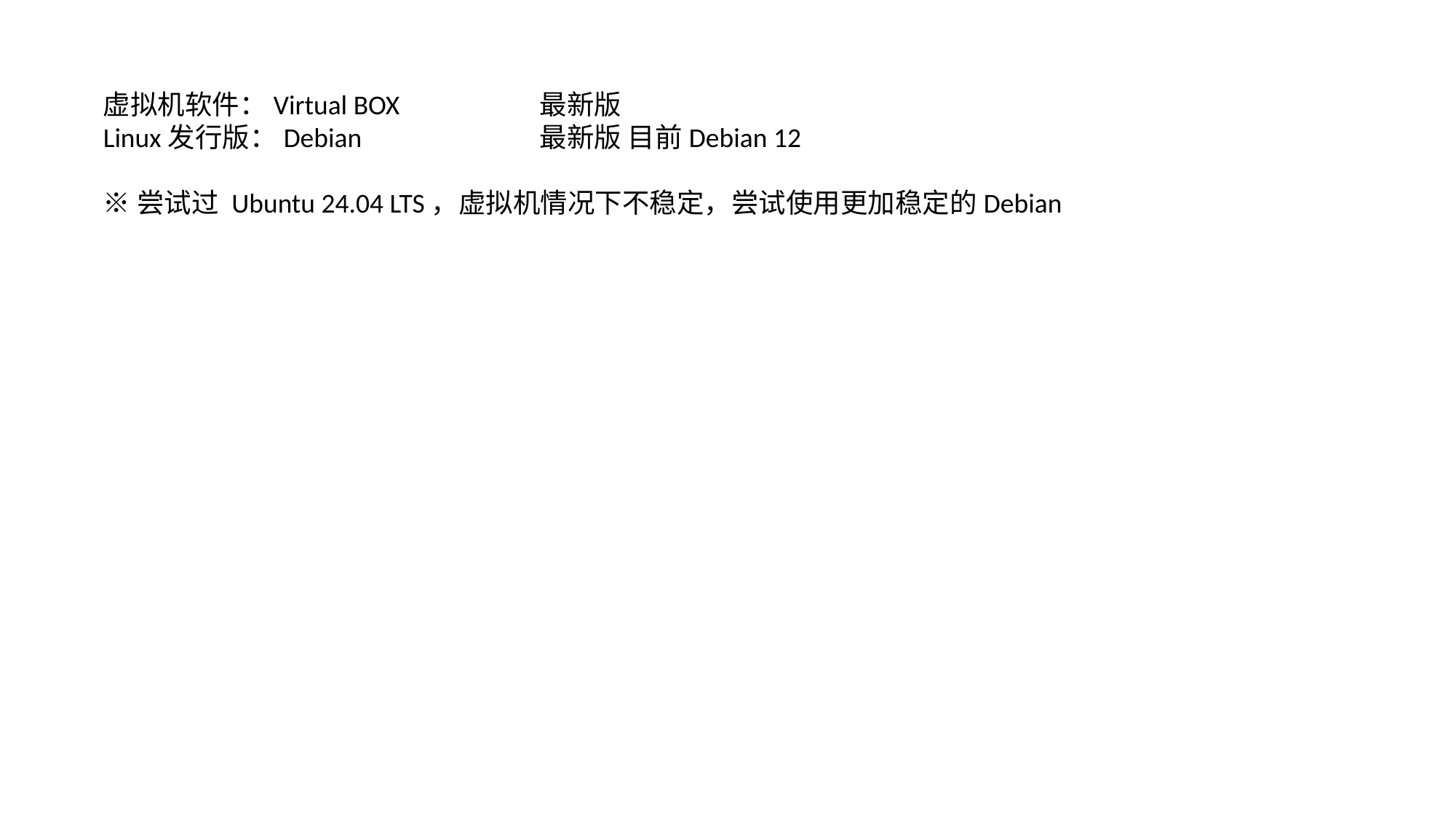

虚拟机软件：Virtual BOX		最新版
Linux发行版：Debian		最新版 目前Debian 12

※尝试过 Ubuntu 24.04 LTS，虚拟机情况下不稳定，尝试使用更加稳定的Debian